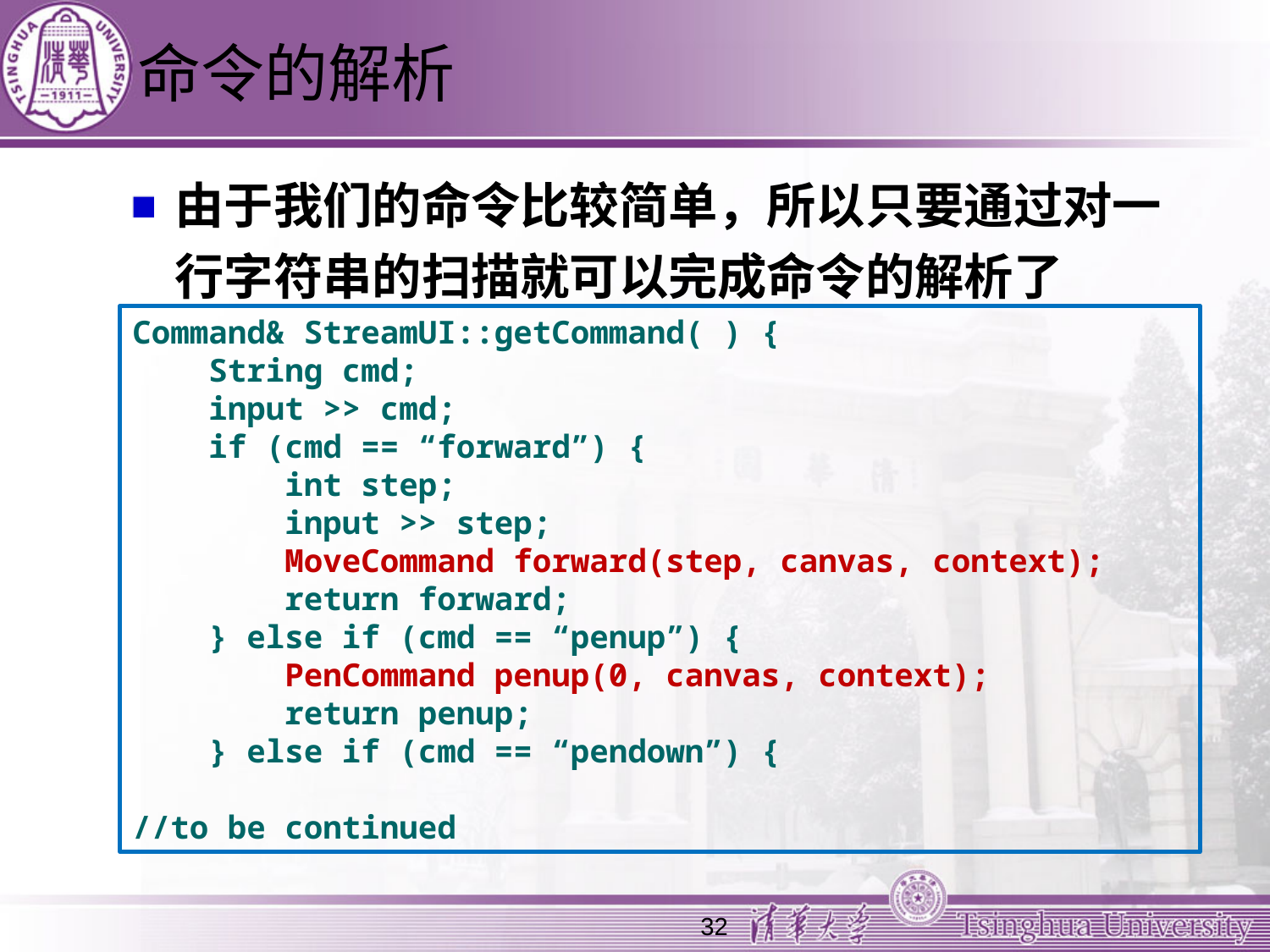

# 命令的解析
由于我们的命令比较简单，所以只要通过对一行字符串的扫描就可以完成命令的解析了
Command& StreamUI::getCommand( ) {
    String cmd;
    input >> cmd;
    if (cmd == “forward”) {
        int step;
        input >> step;
        MoveCommand forward(step, canvas, context);
        return forward;
    } else if (cmd == “penup”) {
        PenCommand penup(0, canvas, context);
        return penup;
    } else if (cmd == “pendown”) {

//to be continued
32